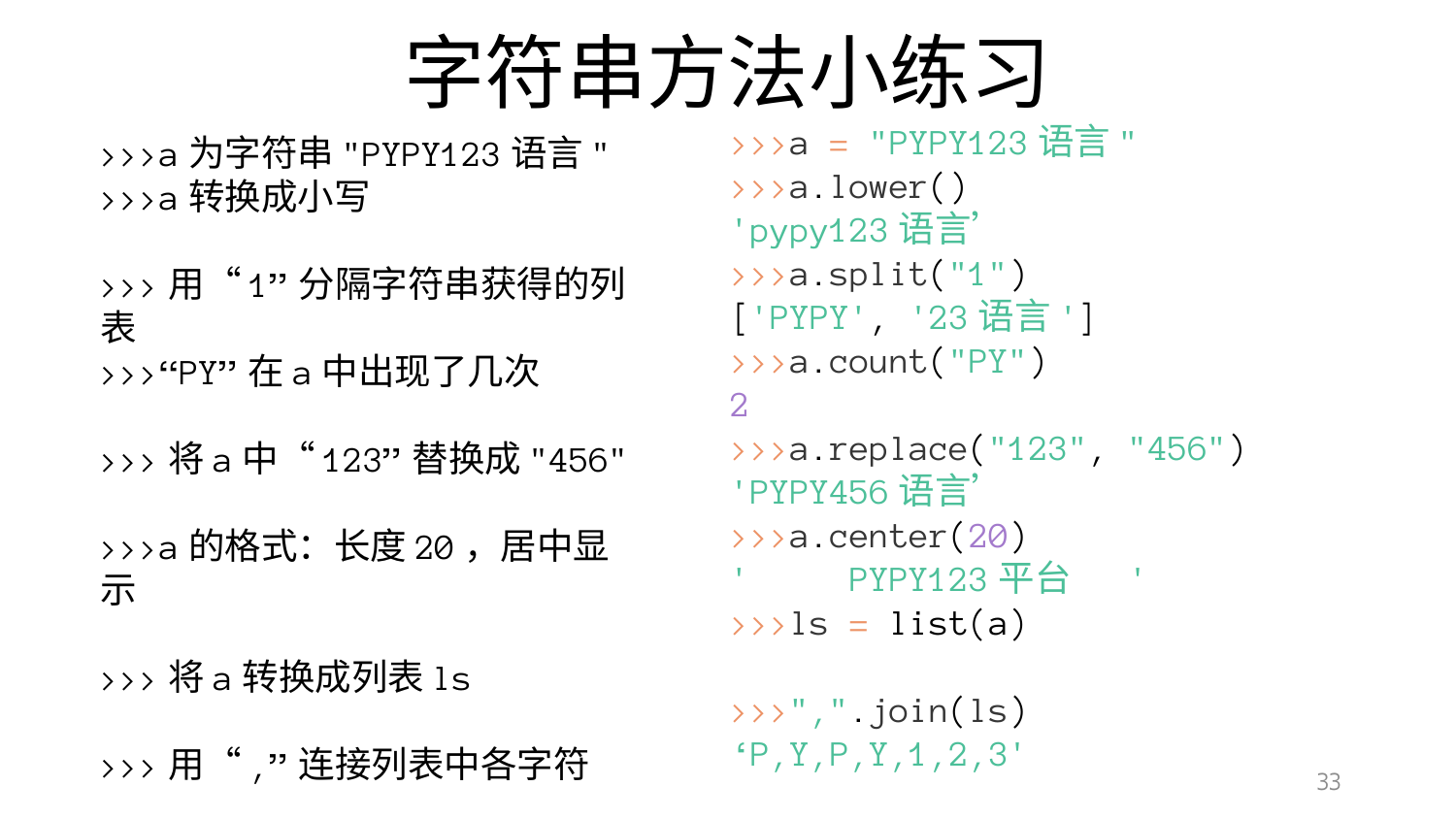

字符串方法小练习
>>>a = "PYPY123语言"
>>>a.lower()
'pypy123语言’
>>>a.split("1")
['PYPY', '23语言']
>>>a.count("PY")
2
>>>a.replace("123", "456")
'PYPY456语言’
>>>a.center(20)
'     PYPY123平台      '
>>>ls = list(a)

>>>",".join(ls)
‘P,Y,P,Y,1,2,3'

>>>a为字符串"PYPY123语言"
>>>a转换成小写

>>>用“1”分隔字符串获得的列表
>>>“PY”在a中出现了几次

>>>将a中“123”替换成"456"

>>>a的格式：长度20，居中显示

>>>将a转换成列表ls

>>>用“,”连接列表中各字符

33